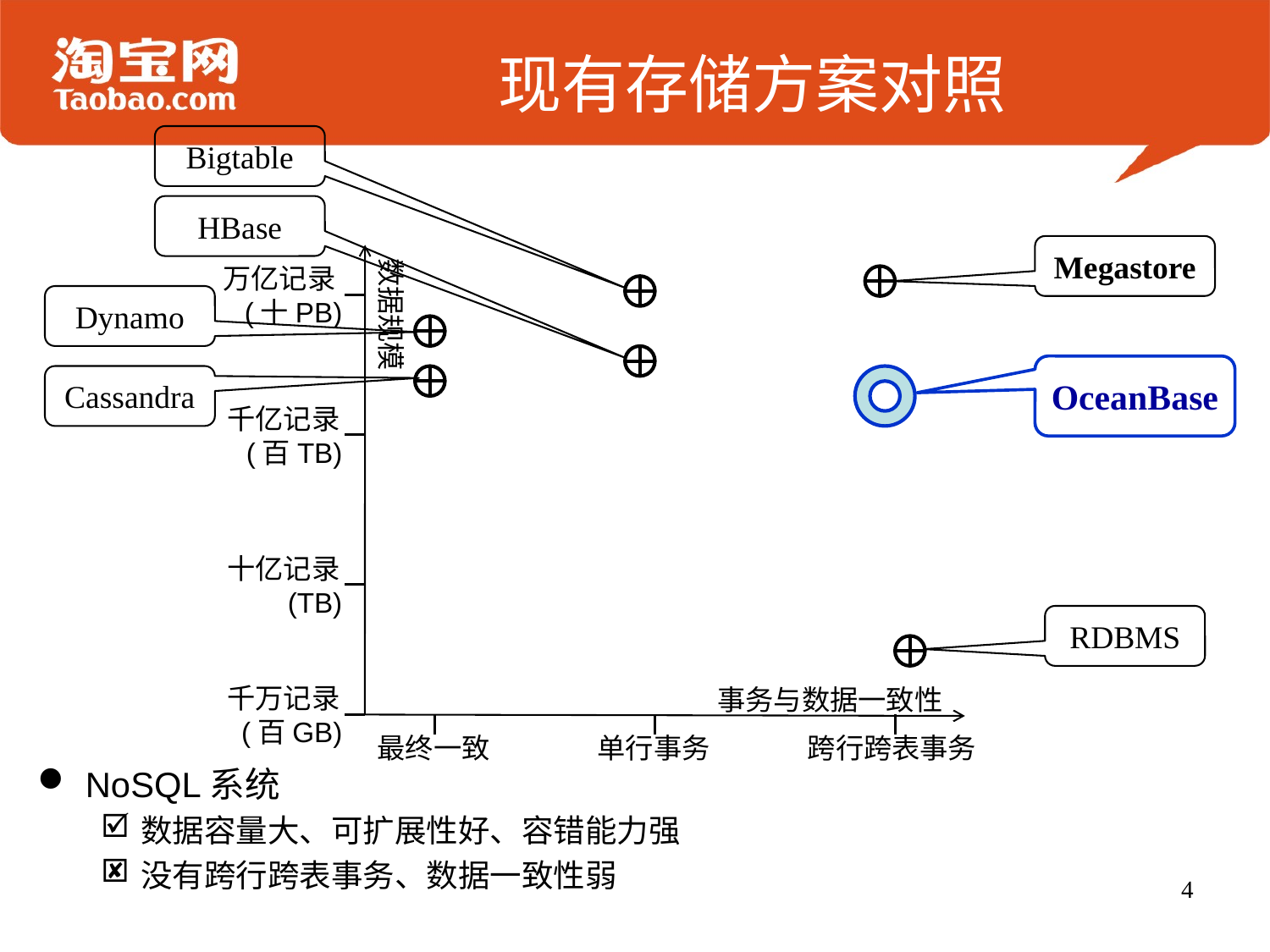

# 现有存储方案对照
Bigtable

HBase

Megastore

数据规模
万亿记录(十PB)
Dynamo

OceanBase

Cassandra

千亿记录(百TB)
十亿记录(TB)
RDBMS

千万记录(百GB)
事务与数据一致性
最终一致
单行事务
跨行跨表事务
NoSQL系统
数据容量大、可扩展性好、容错能力强
没有跨行跨表事务、数据一致性弱
4